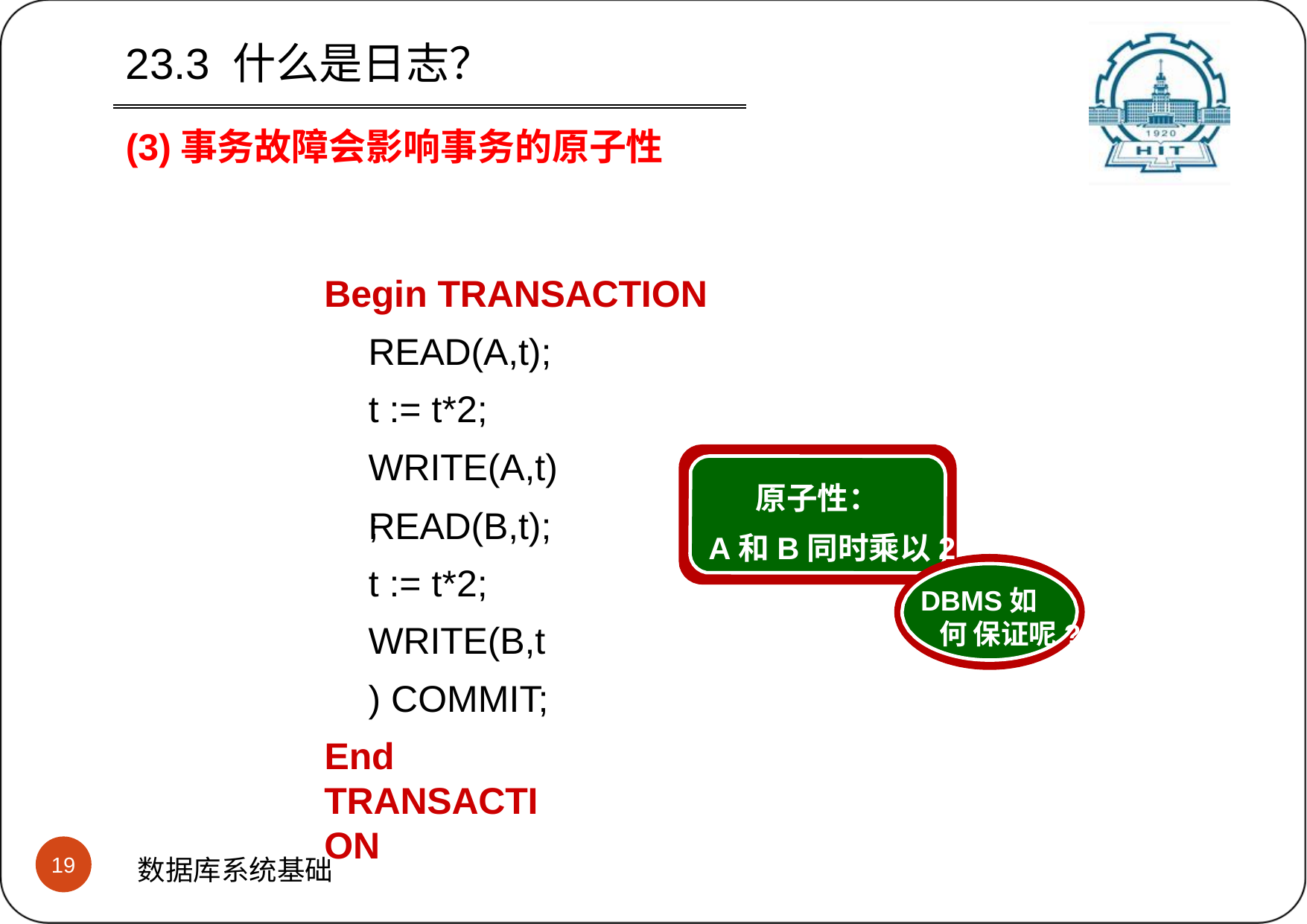

# 23.3 什么是日志？
(3)事务故障会影响事务的原子性

Begin TRANSACTION
READ(A,t);
t := t*2; WRITE(A,t);

原子性：
READ(B,t);
t := t*2; WRITE(B,t) COMMIT;
End TRANSACTION
A和B同时乘以2
DBMS如何 保证呢?